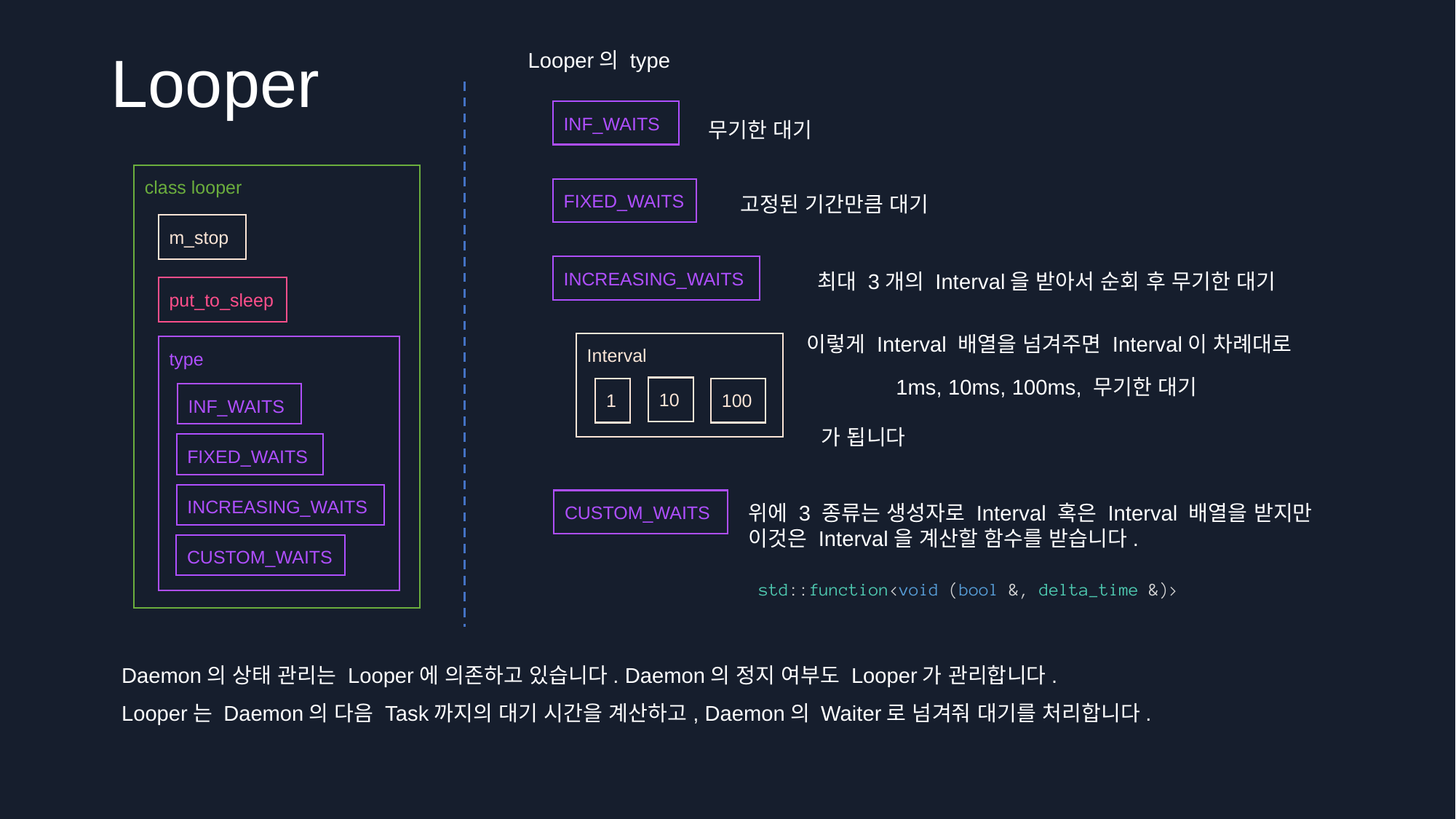

Looper의 type
Looper
INF_WAITS
무기한 대기
class looper
FIXED_WAITS
고정된 기간만큼 대기
m_stop
INCREASING_WAITS
최대 3개의 Interval을 받아서 순회 후 무기한 대기
put_to_sleep
이렇게 Interval 배열을 넘겨주면 Interval이 차례대로
Interval
10
1
100
type
1ms, 10ms, 100ms, 무기한 대기
INF_WAITS
가 됩니다
FIXED_WAITS
INCREASING_WAITS
CUSTOM_WAITS
위에 3 종류는 생성자로 Interval 혹은 Interval 배열을 받지만
이것은 Interval을 계산할 함수를 받습니다.
CUSTOM_WAITS
 std::function<void (bool &, delta_time &)>
Daemon의 상태 관리는 Looper에 의존하고 있습니다. Daemon의 정지 여부도 Looper가 관리합니다.
Looper는 Daemon의 다음 Task까지의 대기 시간을 계산하고, Daemon의 Waiter로 넘겨줘 대기를 처리합니다.